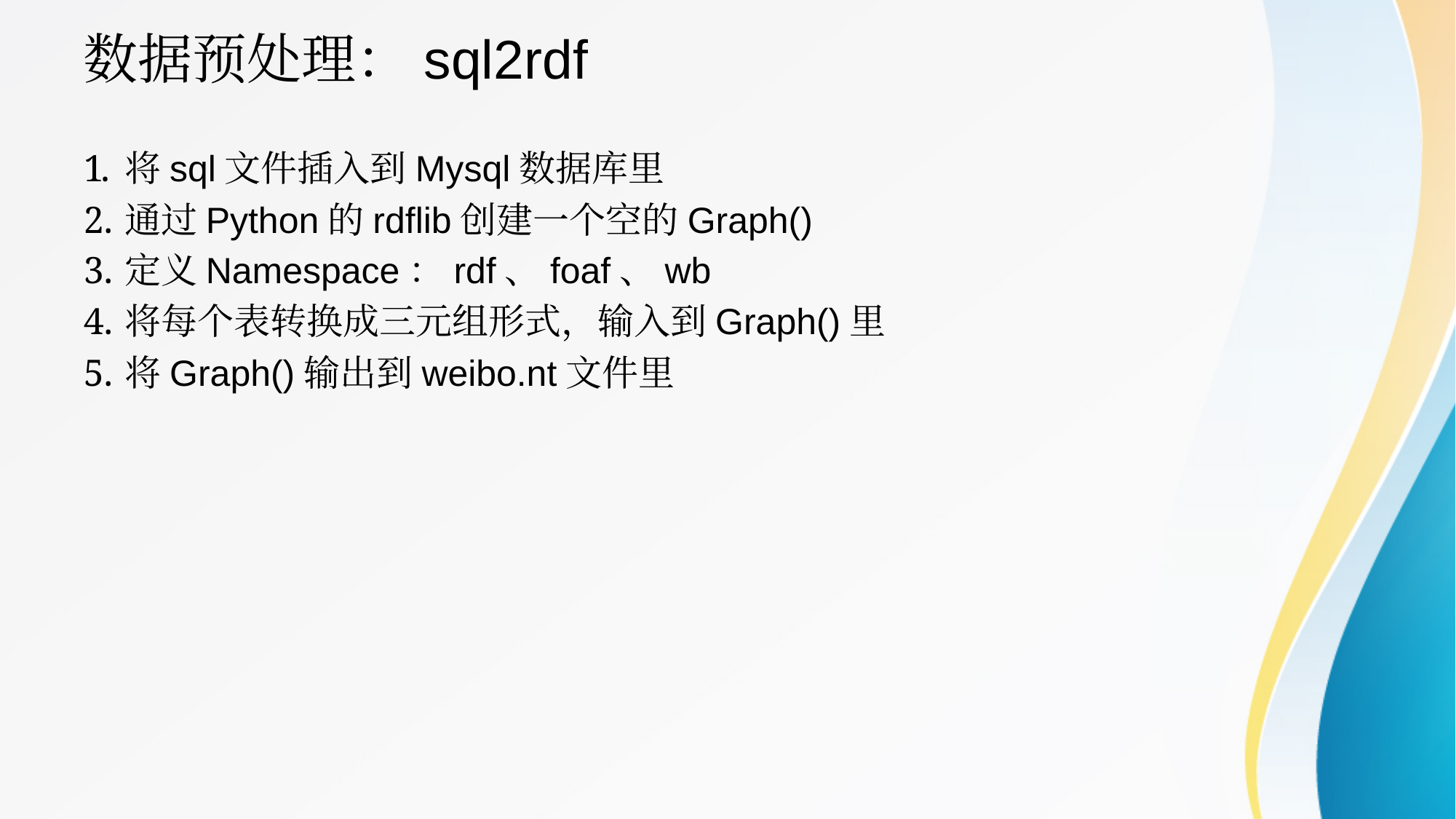

# 数据预处理：sql2rdf
将sql文件插入到Mysql数据库里
通过Python的rdflib创建一个空的Graph()
定义Namespace：rdf、foaf、wb
将每个表转换成三元组形式，输入到Graph()里
将Graph()输出到weibo.nt文件里